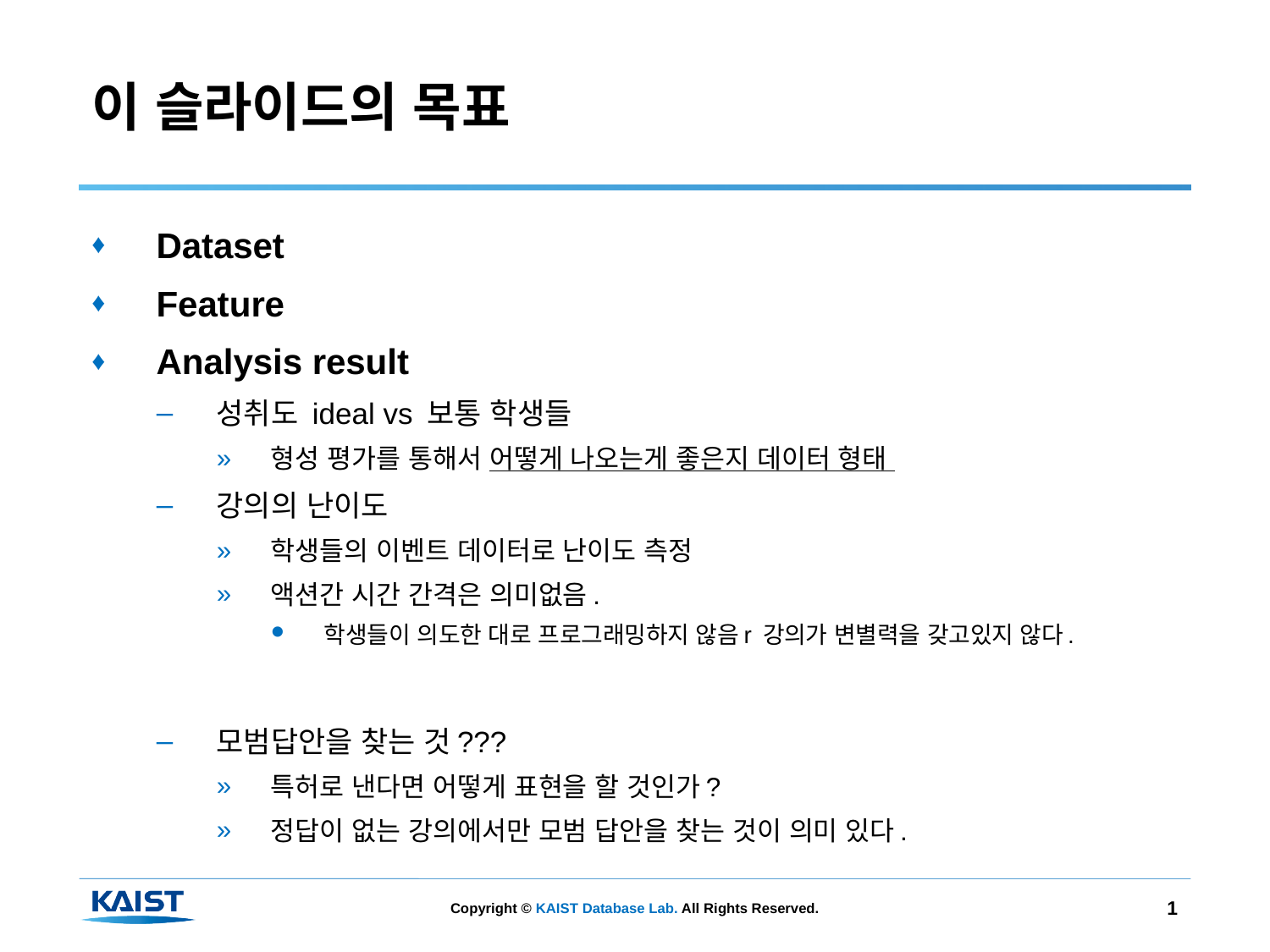

# 이 슬라이드의 목표
Dataset
Feature
Analysis result
성취도 ideal vs 보통 학생들
형성 평가를 통해서 어떻게 나오는게 좋은지 데이터 형태
강의의 난이도
학생들의 이벤트 데이터로 난이도 측정
액션간 시간 간격은 의미없음.
학생들이 의도한 대로 프로그래밍하지 않음r 강의가 변별력을 갖고있지 않다.

모범답안을 찾는 것???
특허로 낸다면 어떻게 표현을 할 것인가?
정답이 없는 강의에서만 모범 답안을 찾는 것이 의미 있다.

1